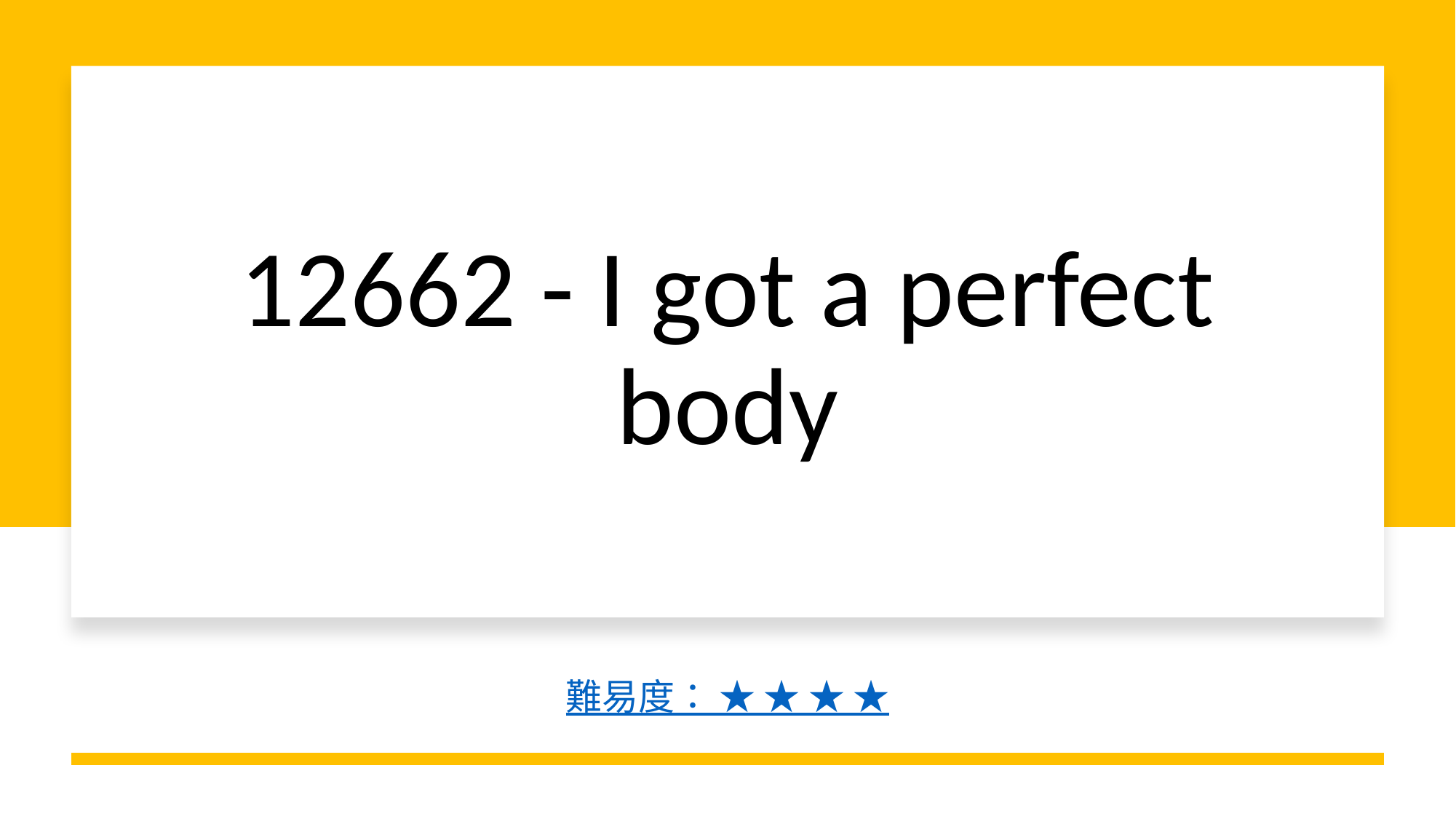

# 12662 - I got a perfect body
難易度： ★ ★ ★ ★